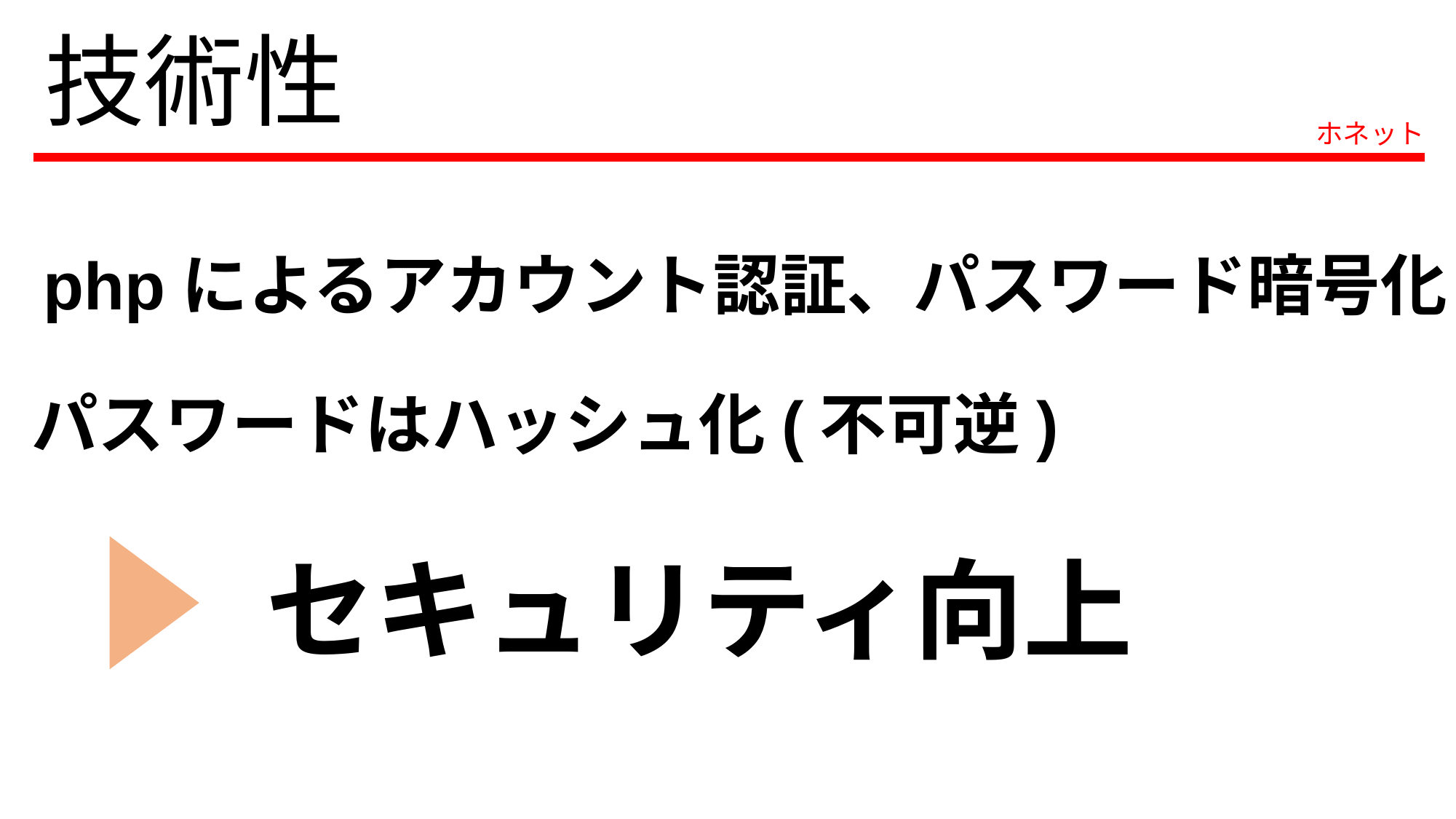

技術性
ホネット
phpによるアカウント認証、パスワード暗号化
パスワードはハッシュ化(不可逆)
セキュリティ向上